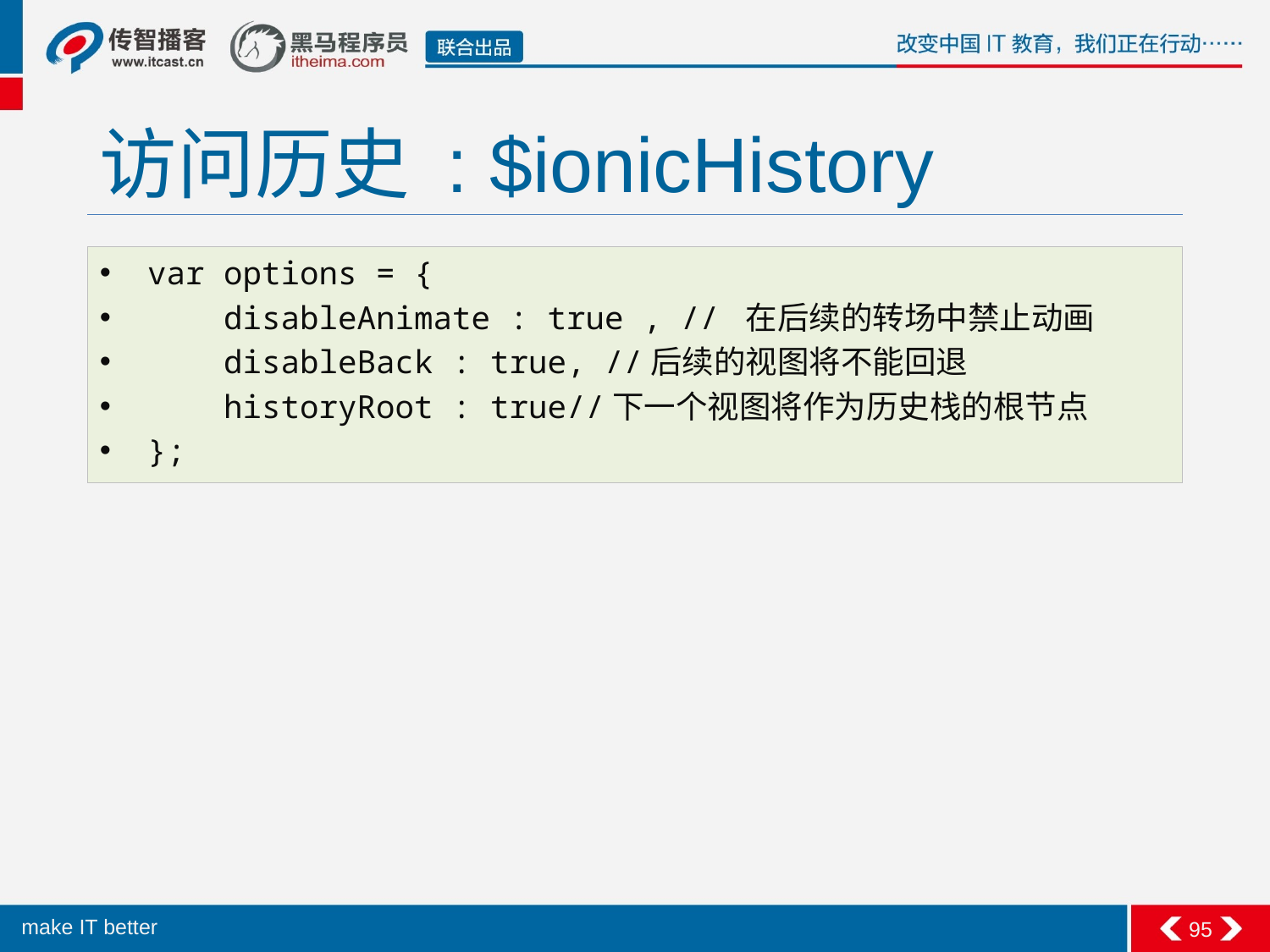

# 访问历史 : $ionicHistory
var options = {
    disableAnimate : true , // 在后续的转场中禁止动画
    disableBack : true, //后续的视图将不能回退
    historyRoot : true//下一个视图将作为历史栈的根节点
};
95

make IT better